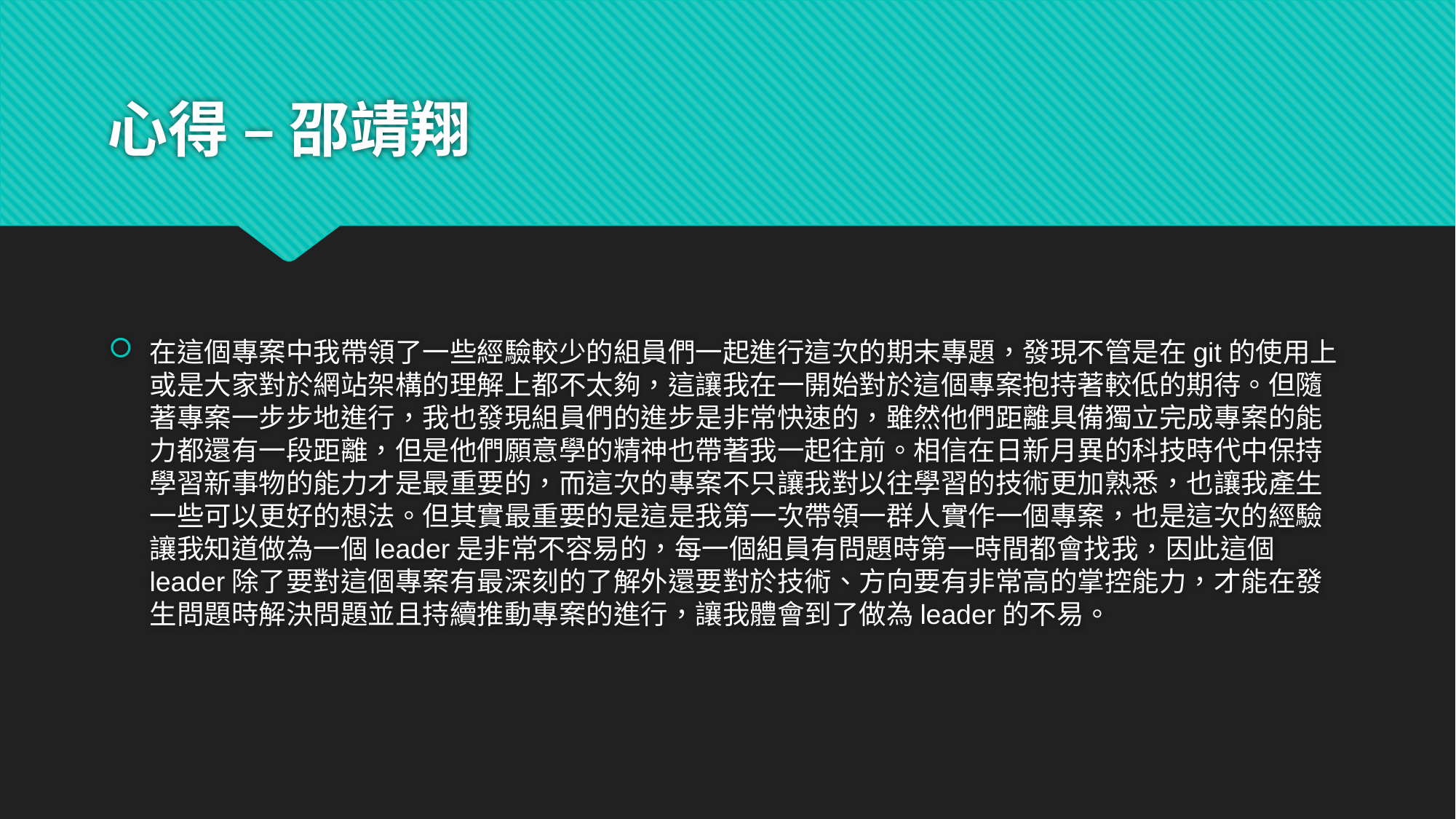

# 心得 – 邵靖翔
在這個專案中我帶領了一些經驗較少的組員們一起進行這次的期末專題，發現不管是在git的使用上或是大家對於網站架構的理解上都不太夠，這讓我在一開始對於這個專案抱持著較低的期待。但隨著專案一步步地進行，我也發現組員們的進步是非常快速的，雖然他們距離具備獨立完成專案的能力都還有一段距離，但是他們願意學的精神也帶著我一起往前。相信在日新月異的科技時代中保持學習新事物的能力才是最重要的，而這次的專案不只讓我對以往學習的技術更加熟悉，也讓我產生一些可以更好的想法。但其實最重要的是這是我第一次帶領一群人實作一個專案，也是這次的經驗讓我知道做為一個leader是非常不容易的，每一個組員有問題時第一時間都會找我，因此這個leader除了要對這個專案有最深刻的了解外還要對於技術、方向要有非常高的掌控能力，才能在發生問題時解決問題並且持續推動專案的進行，讓我體會到了做為leader的不易。